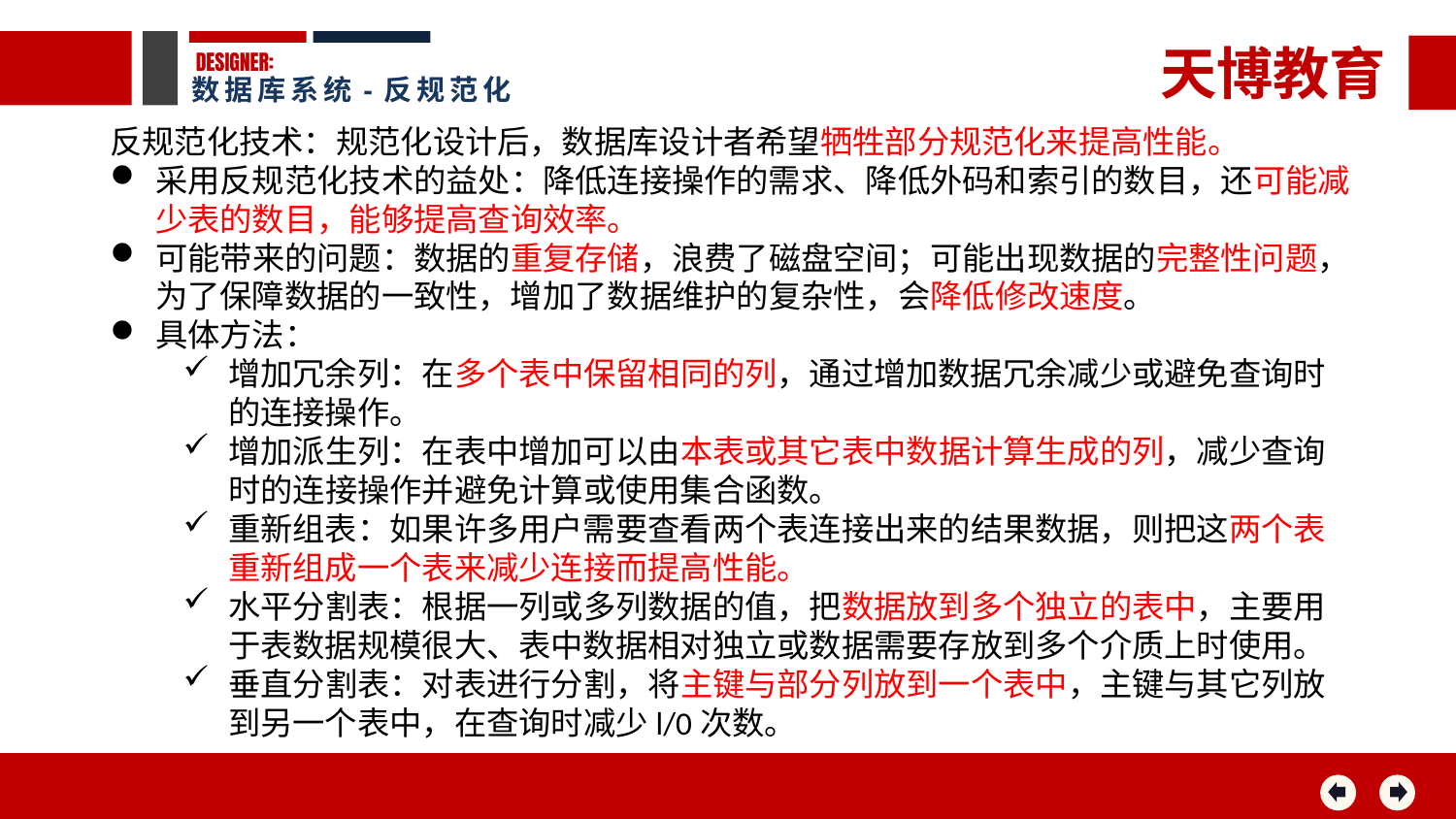

天博教育
DESIGNER:
数据库系统-反规范化
反规范化技术：规范化设计后，数据库设计者希望牺牲部分规范化来提高性能。
采用反规范化技术的益处：降低连接操作的需求、降低外码和索引的数目，还可能减少表的数目，能够提高查询效率。
可能带来的问题：数据的重复存储，浪费了磁盘空间；可能出现数据的完整性问题，为了保障数据的一致性，增加了数据维护的复杂性，会降低修改速度。
具体方法：
增加冗余列：在多个表中保留相同的列，通过增加数据冗余减少或避免查询时的连接操作。
增加派生列：在表中增加可以由本表或其它表中数据计算生成的列，减少查询时的连接操作并避免计算或使用集合函数。
重新组表：如果许多用户需要查看两个表连接出来的结果数据，则把这两个表重新组成一个表来减少连接而提高性能。
水平分割表：根据一列或多列数据的值，把数据放到多个独立的表中，主要用于表数据规模很大、表中数据相对独立或数据需要存放到多个介质上时使用。
垂直分割表：对表进行分割，将主键与部分列放到一个表中，主键与其它列放到另一个表中，在查询时减少l/0次数。